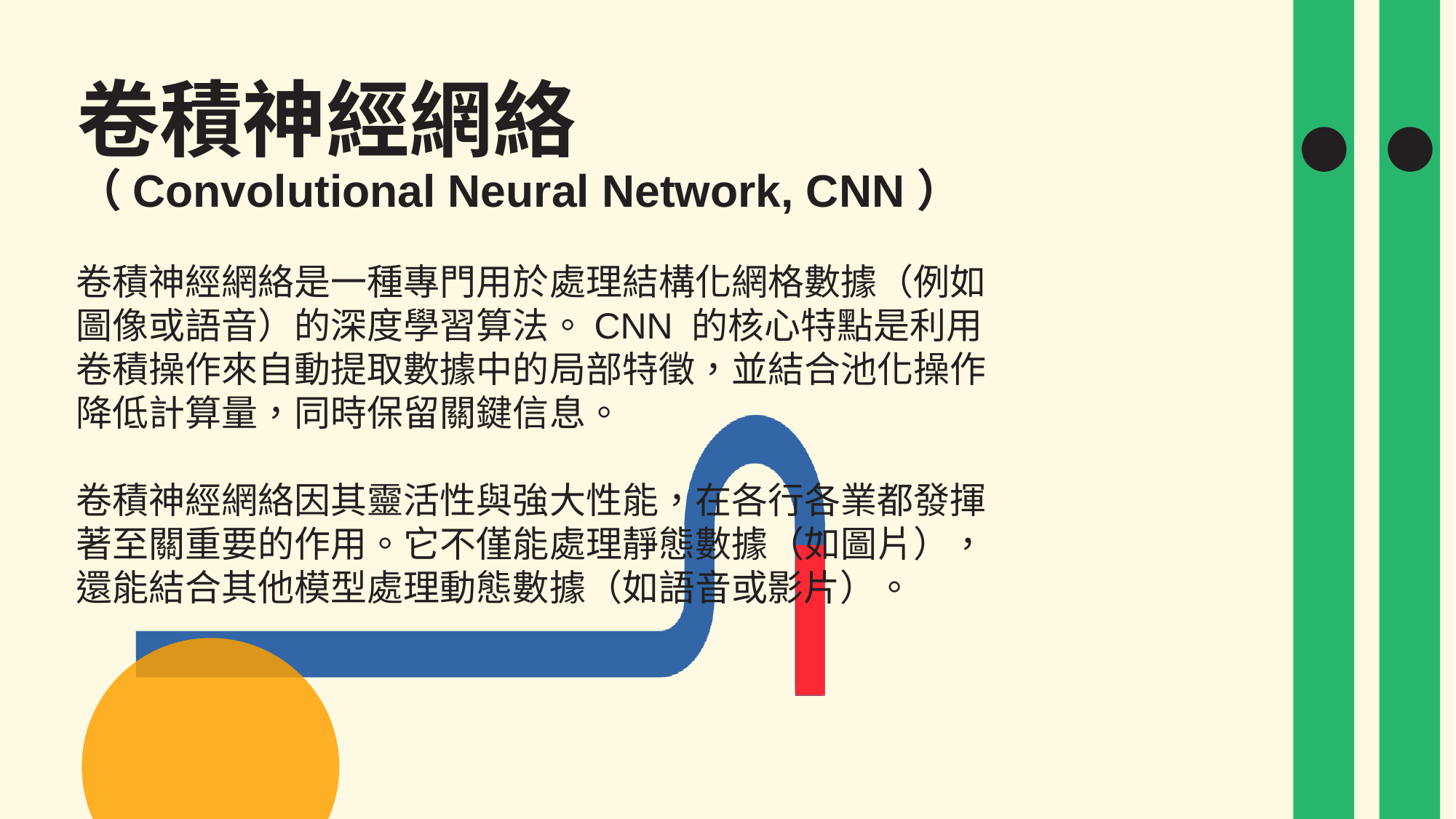

# 卷積神經網絡 （Convolutional Neural Network, CNN）
卷積神經網絡是一種專門用於處理結構化網格數據（例如圖像或語音）的深度學習算法。CNN 的核心特點是利用卷積操作來自動提取數據中的局部特徵，並結合池化操作降低計算量，同時保留關鍵信息。

卷積神經網絡因其靈活性與強大性能，在各行各業都發揮著至關重要的作用。它不僅能處理靜態數據（如圖片），還能結合其他模型處理動態數據（如語音或影片）。